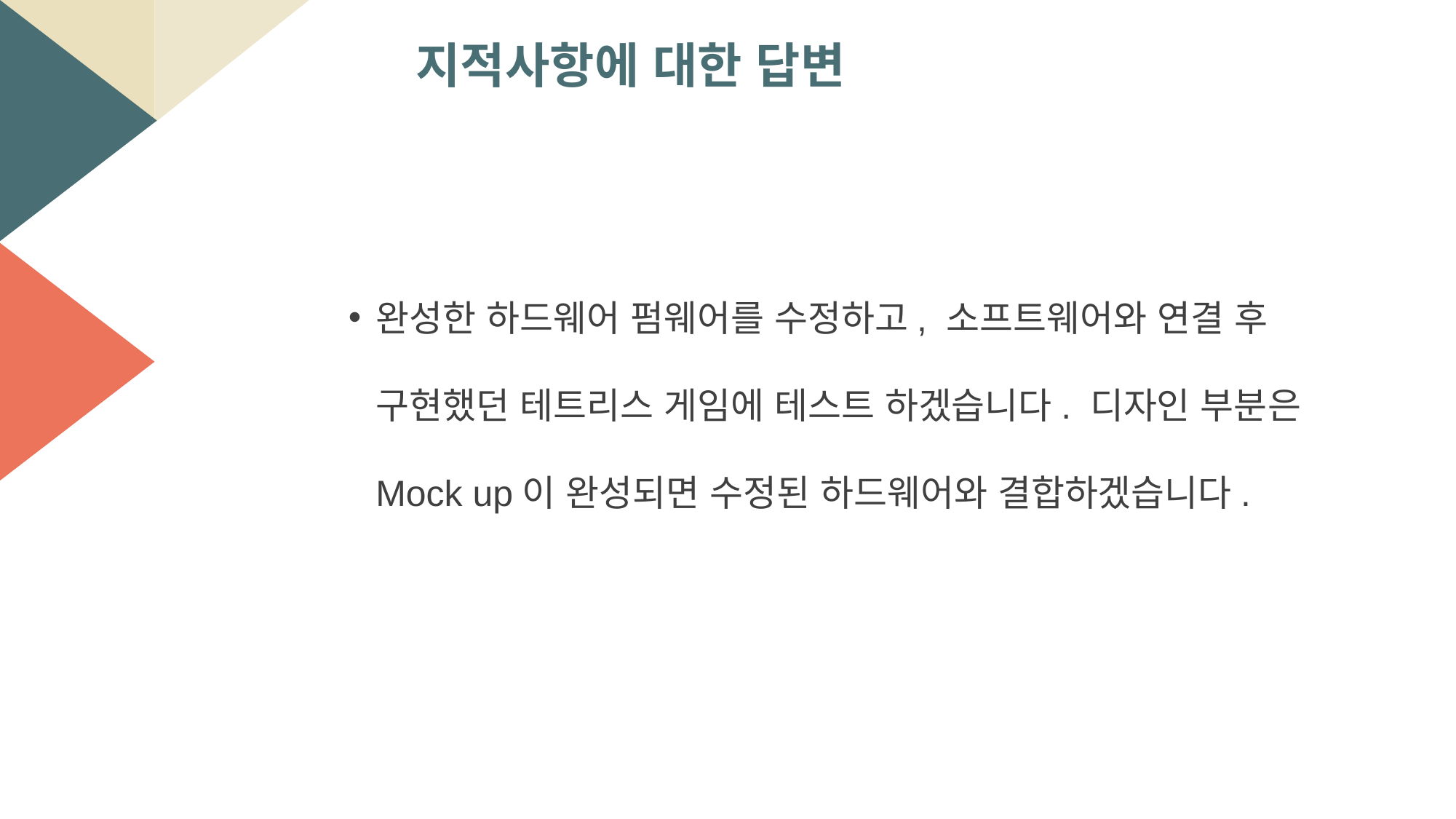

지적사항에 대한 답변
완성한 하드웨어 펌웨어를 수정하고, 소프트웨어와 연결 후 구현했던 테트리스 게임에 테스트 하겠습니다. 디자인 부분은 Mock up이 완성되면 수정된 하드웨어와 결합하겠습니다.